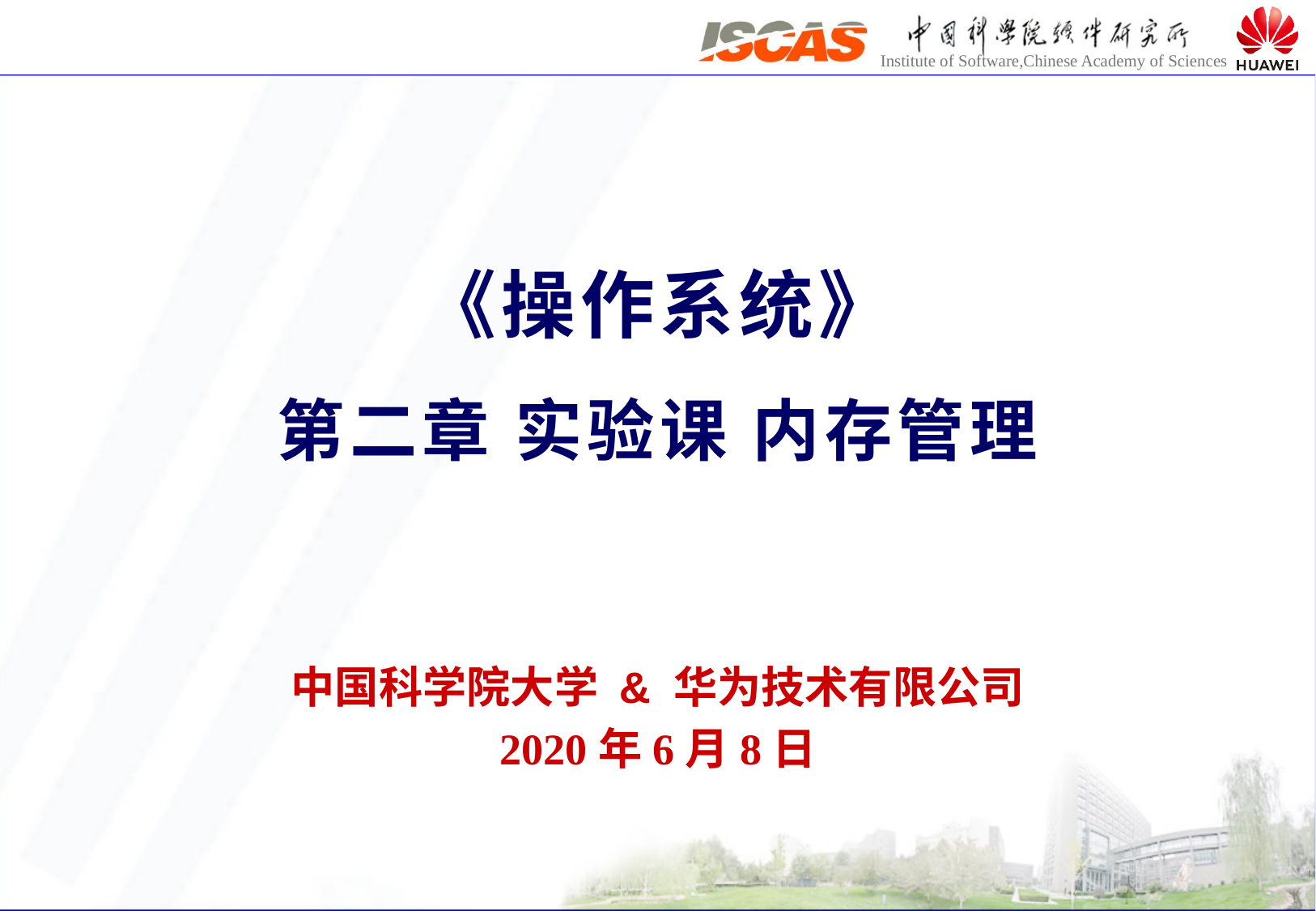

《操作系统》
第二章 实验课 内存管理
中国科学院大学 & 华为技术有限公司
2020年6月8日